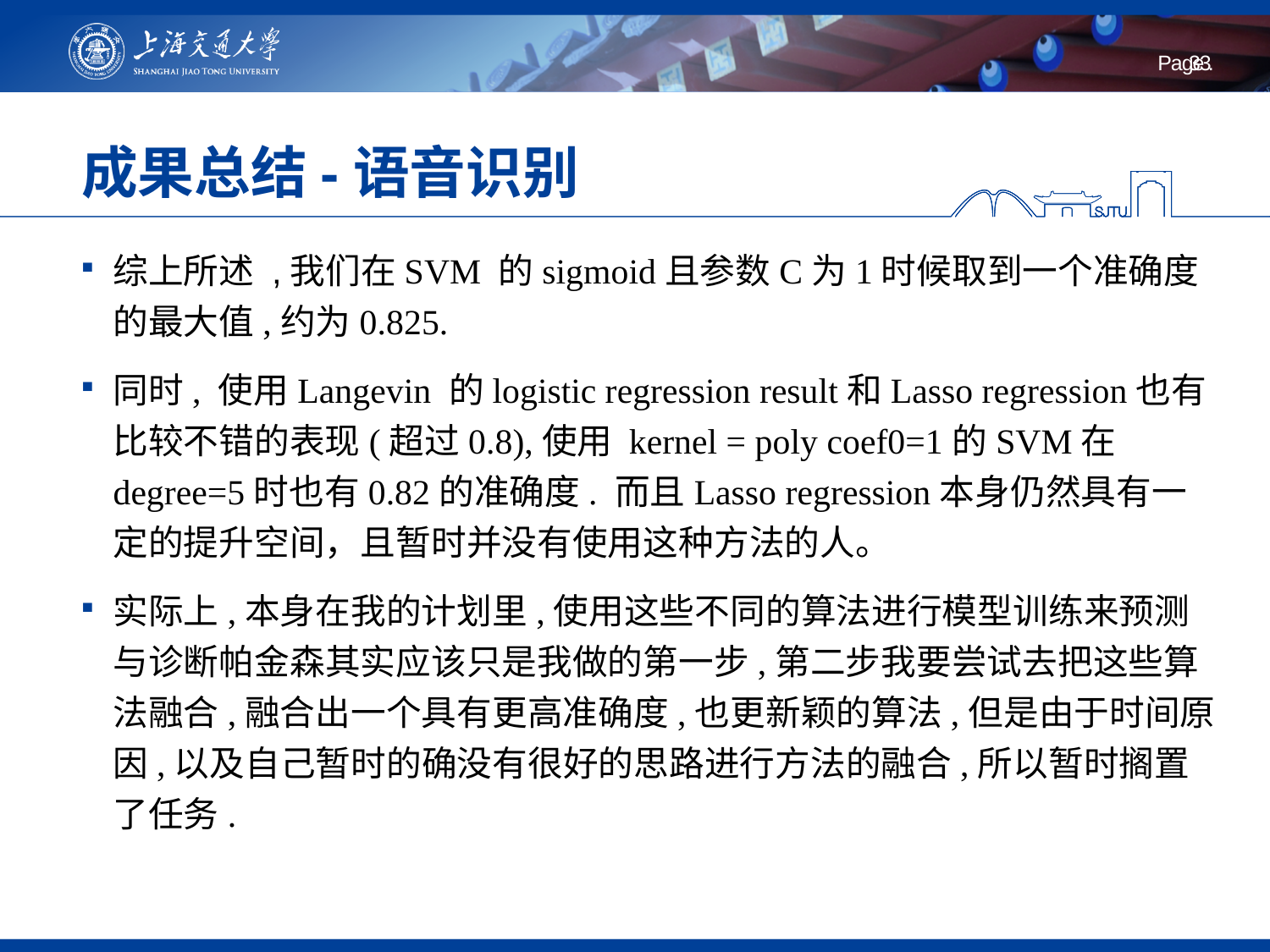

# 成果总结-语音识别
综上所述 ,我们在SVM 的sigmoid且参数C为1时候取到一个准确度的最大值,约为0.825.
同时, 使用Langevin 的logistic regression result和Lasso regression也有比较不错的表现(超过0.8),使用 kernel = poly coef0=1的SVM在degree=5时也有0.82的准确度. 而且Lasso regression本身仍然具有一定的提升空间，且暂时并没有使用这种方法的人。
实际上,本身在我的计划里,使用这些不同的算法进行模型训练来预测与诊断帕金森其实应该只是我做的第一步,第二步我要尝试去把这些算法融合,融合出一个具有更高准确度,也更新颖的算法,但是由于时间原因,以及自己暂时的确没有很好的思路进行方法的融合,所以暂时搁置了任务.